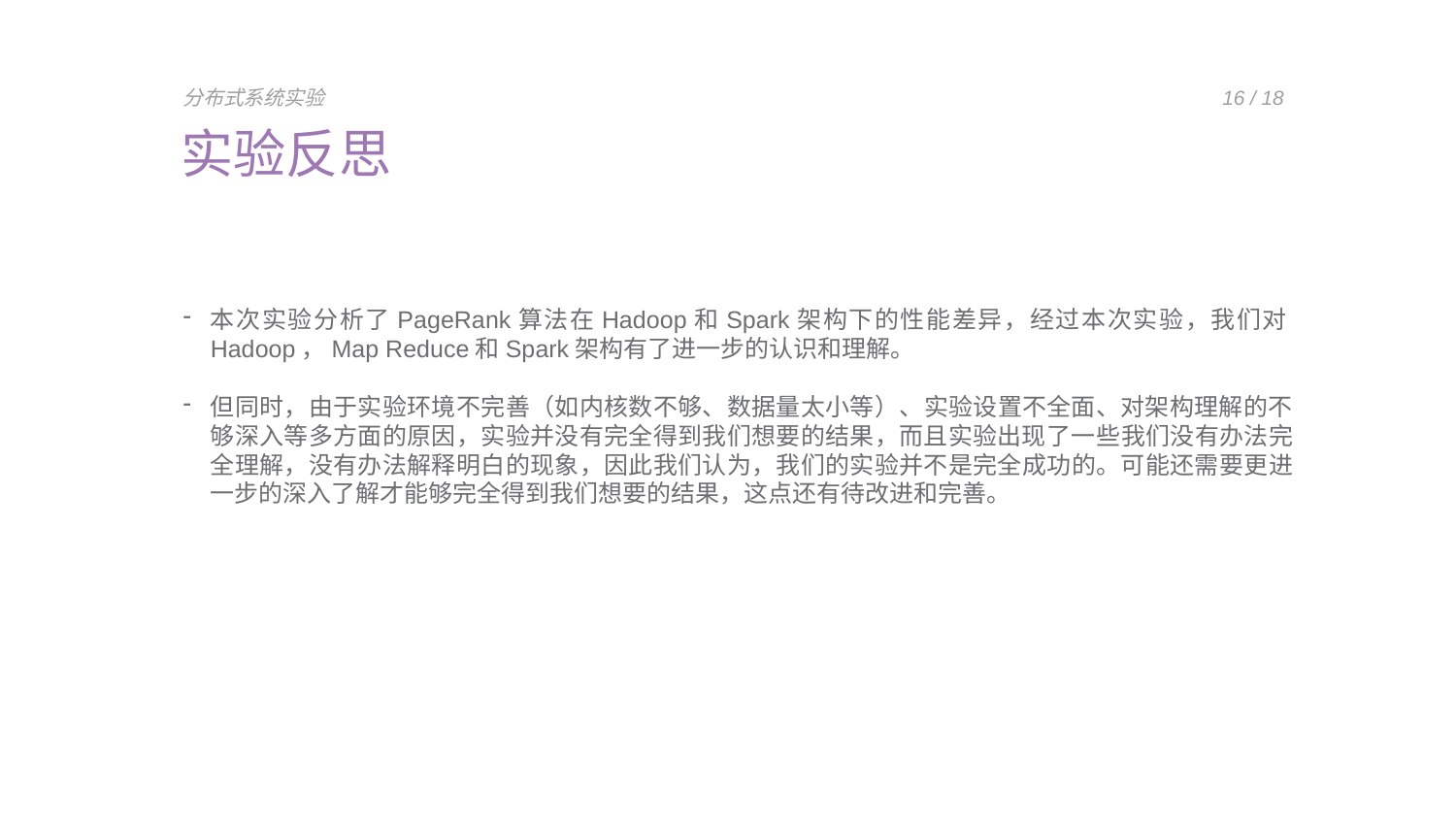

分布式系统实验
16 / 18
实验反思
本次实验分析了PageRank算法在Hadoop和Spark架构下的性能差异，经过本次实验，我们对Hadoop，Map Reduce和Spark架构有了进一步的认识和理解。

但同时，由于实验环境不完善（如内核数不够、数据量太小等）、实验设置不全面、对架构理解的不够深入等多方面的原因，实验并没有完全得到我们想要的结果，而且实验出现了一些我们没有办法完全理解，没有办法解释明白的现象，因此我们认为，我们的实验并不是完全成功的。可能还需要更进一步的深入了解才能够完全得到我们想要的结果，这点还有待改进和完善。